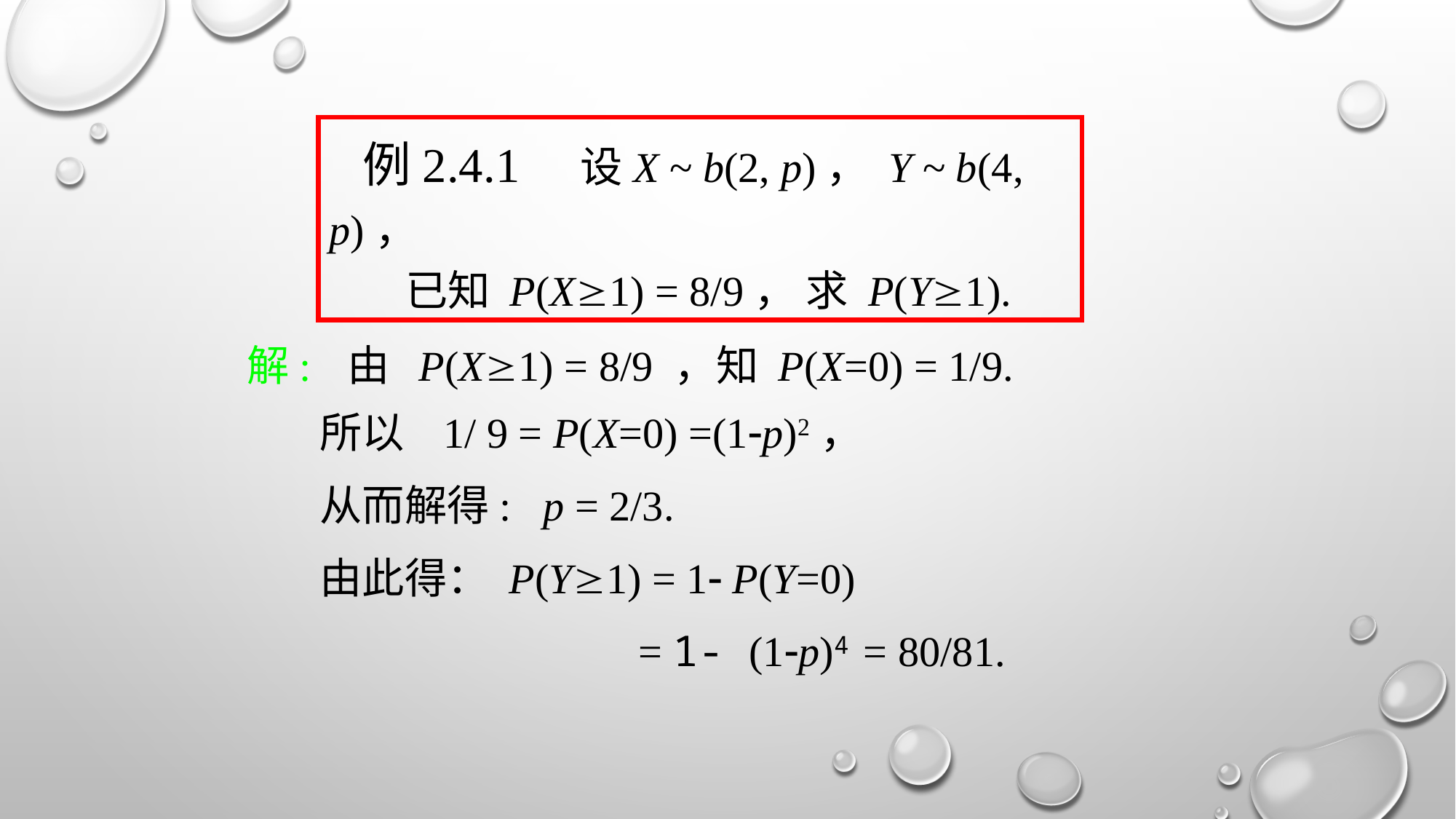

例2.4.1    设X ~ b(2, p)， Y ~ b(4, p)，
       已知 P(X≥1) = 8/9， 求 P(Y≥1).
解:  由  P(X≥1) = 8/9 ，知 P(X=0) = 1/9.
所以   1/ 9 = P(X=0) =(1−p)2，
从而解得:   p = 2/3.
由此得： P(Y≥1) = 1− P(Y=0)
= 1- (1−p)4 = 80/81.